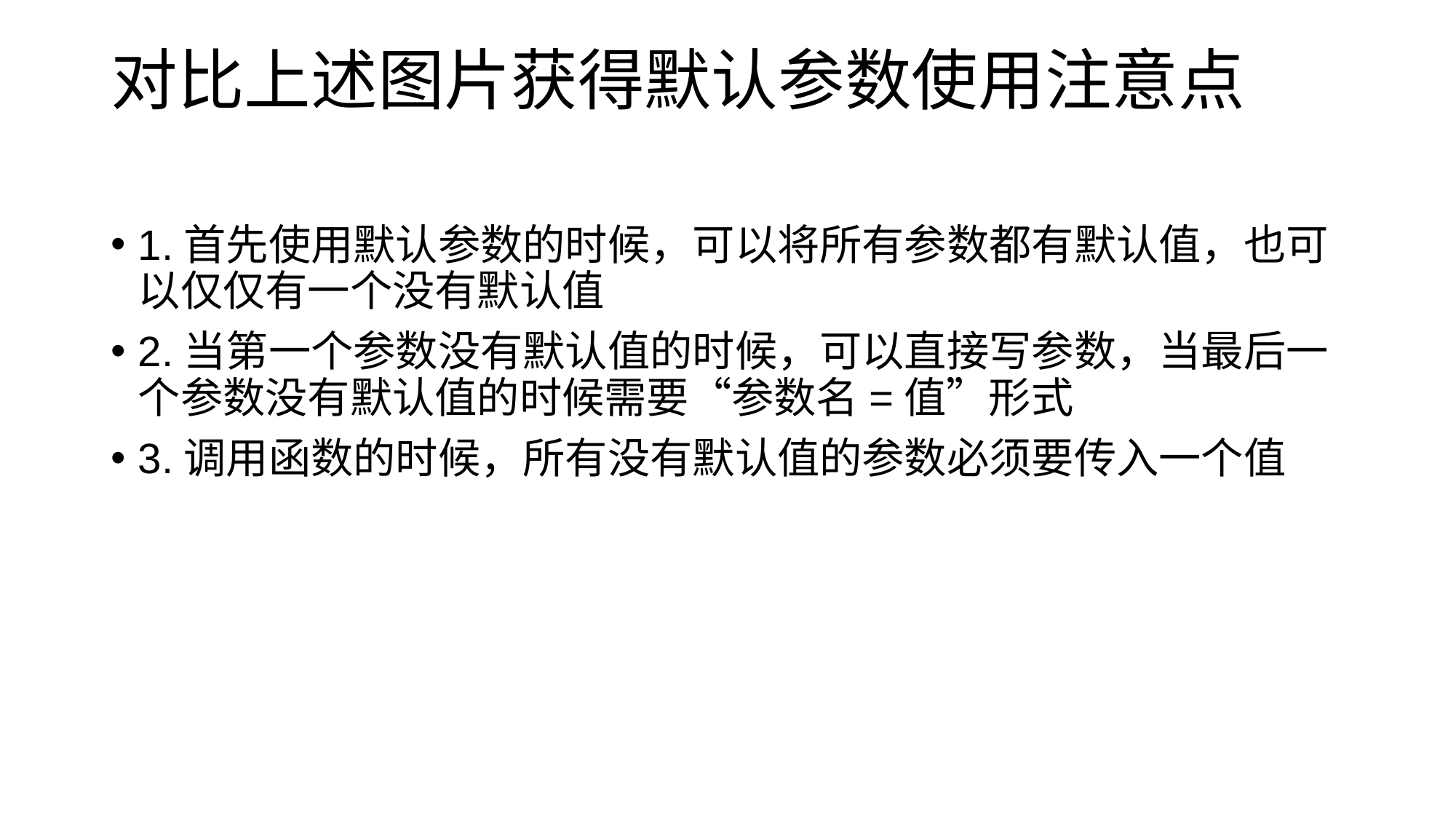

# 对比上述图片获得默认参数使用注意点
1.首先使用默认参数的时候，可以将所有参数都有默认值，也可以仅仅有一个没有默认值
2.当第一个参数没有默认值的时候，可以直接写参数，当最后一个参数没有默认值的时候需要“参数名=值”形式
3.调用函数的时候，所有没有默认值的参数必须要传入一个值